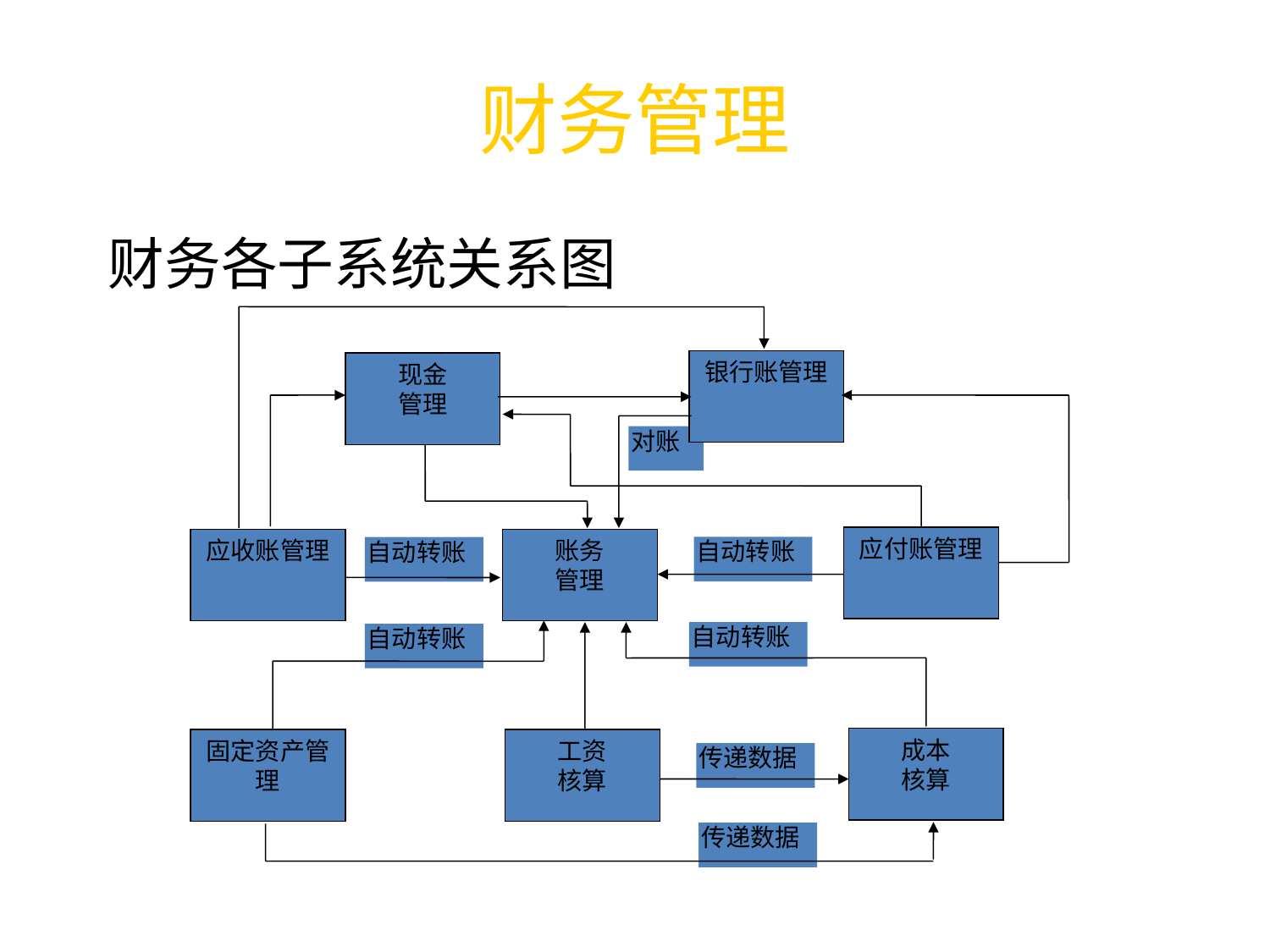

# 财务管理
财务各子系统关系图

银行账管理
现金
管理

对账

应付账管理
应收账管理
账务
管理
自动转账
自动转账

自动转账
自动转账
成本
核算
固定资产管理
工资
核算
传递数据

传递数据